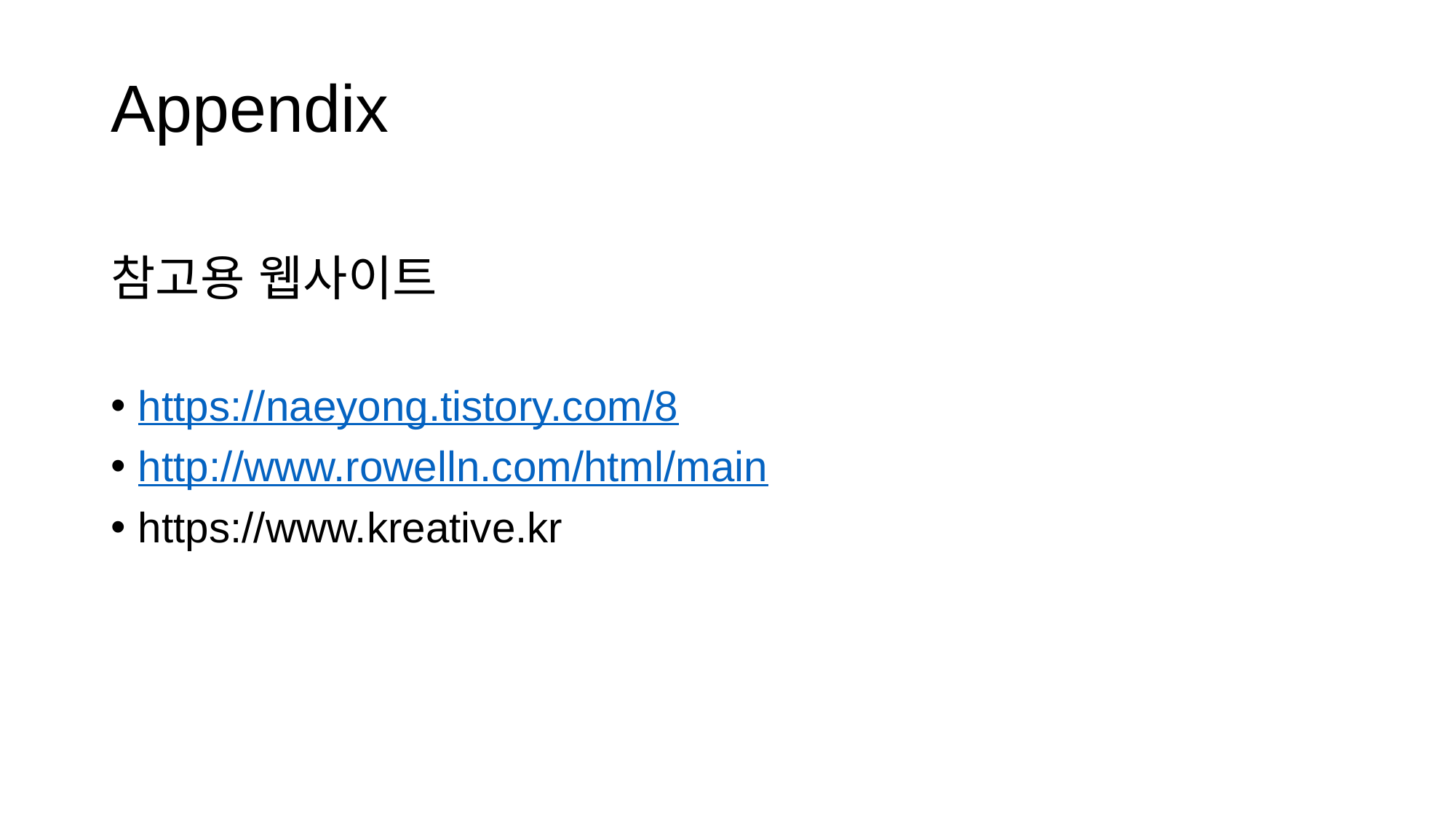

Appendix
# 참고용 웹사이트
https://naeyong.tistory.com/8
http://www.rowelln.com/html/main
https://www.kreative.kr